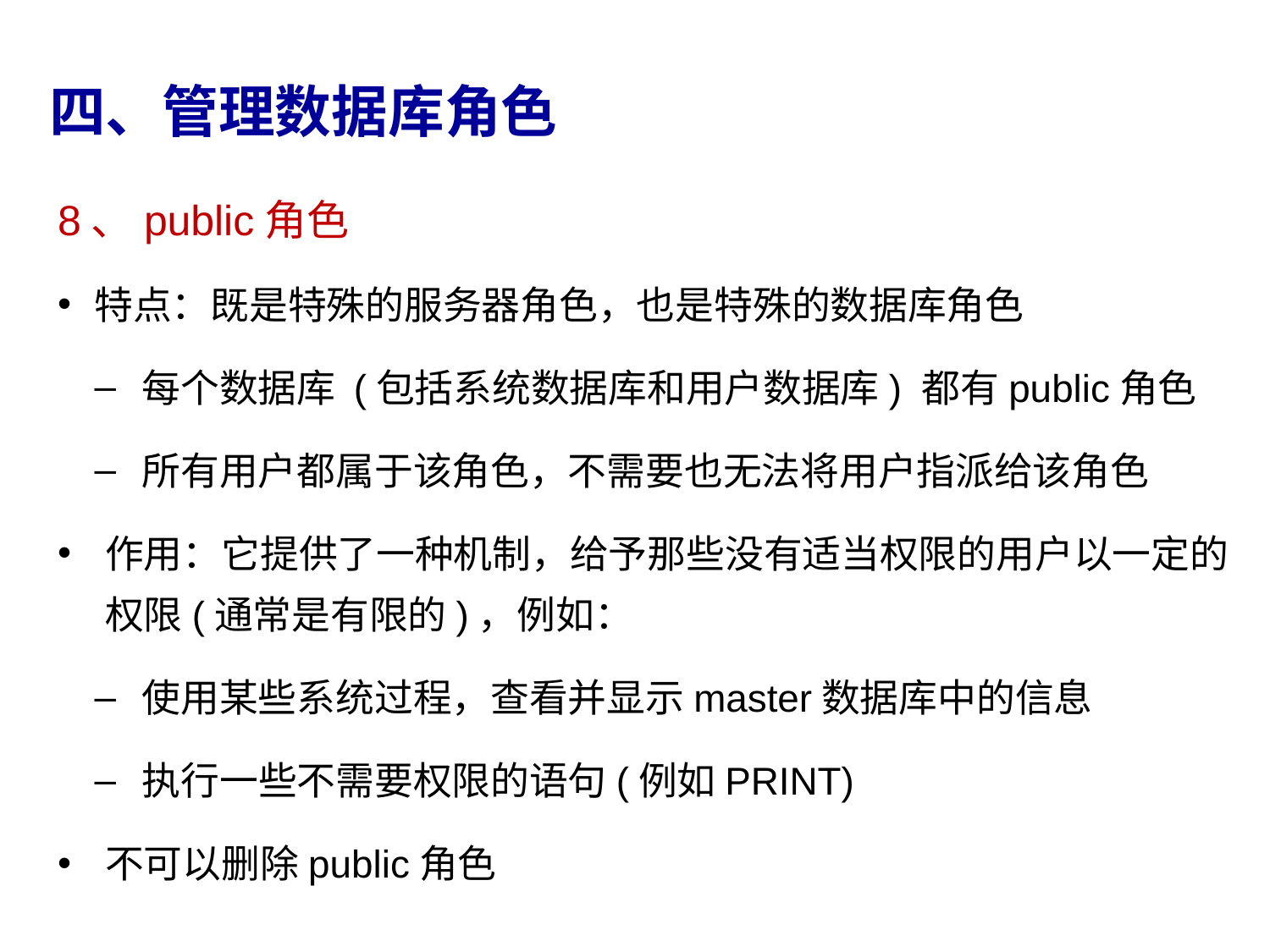

四、管理数据库角色
8、public角色
特点：既是特殊的服务器角色，也是特殊的数据库角色
每个数据库 (包括系统数据库和用户数据库) 都有public角色
所有用户都属于该角色，不需要也无法将用户指派给该角色
作用：它提供了一种机制，给予那些没有适当权限的用户以一定的权限(通常是有限的)，例如：
使用某些系统过程，查看并显示master数据库中的信息
执行一些不需要权限的语句(例如PRINT)
不可以删除public角色